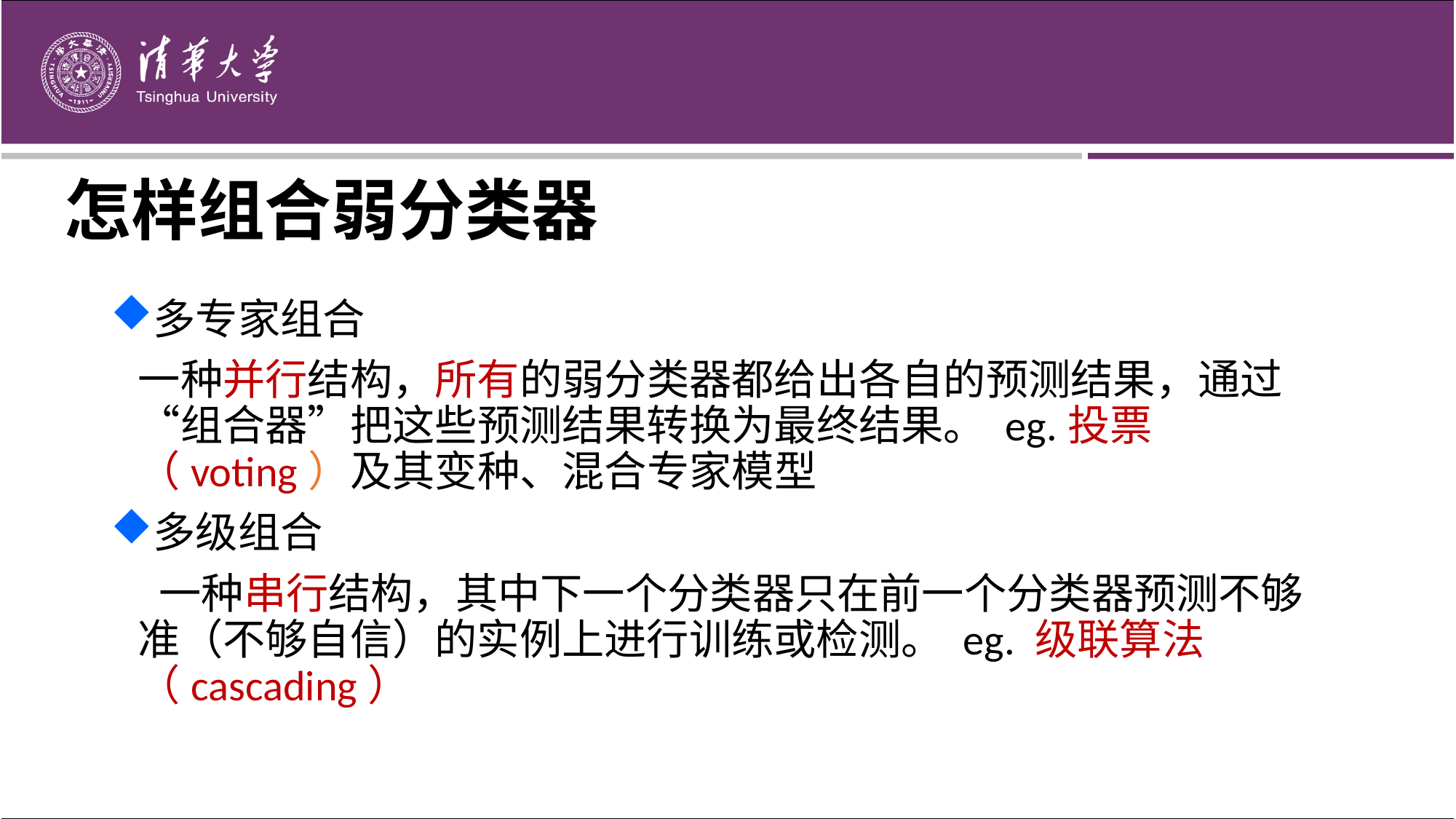

怎样组合弱分类器
多专家组合
	一种并行结构，所有的弱分类器都给出各自的预测结果，通过“组合器”把这些预测结果转换为最终结果。 eg.投票（voting）及其变种、混合专家模型
多级组合
    一种串行结构，其中下一个分类器只在前一个分类器预测不够准（不够自信）的实例上进行训练或检测。 eg. 级联算法（cascading）